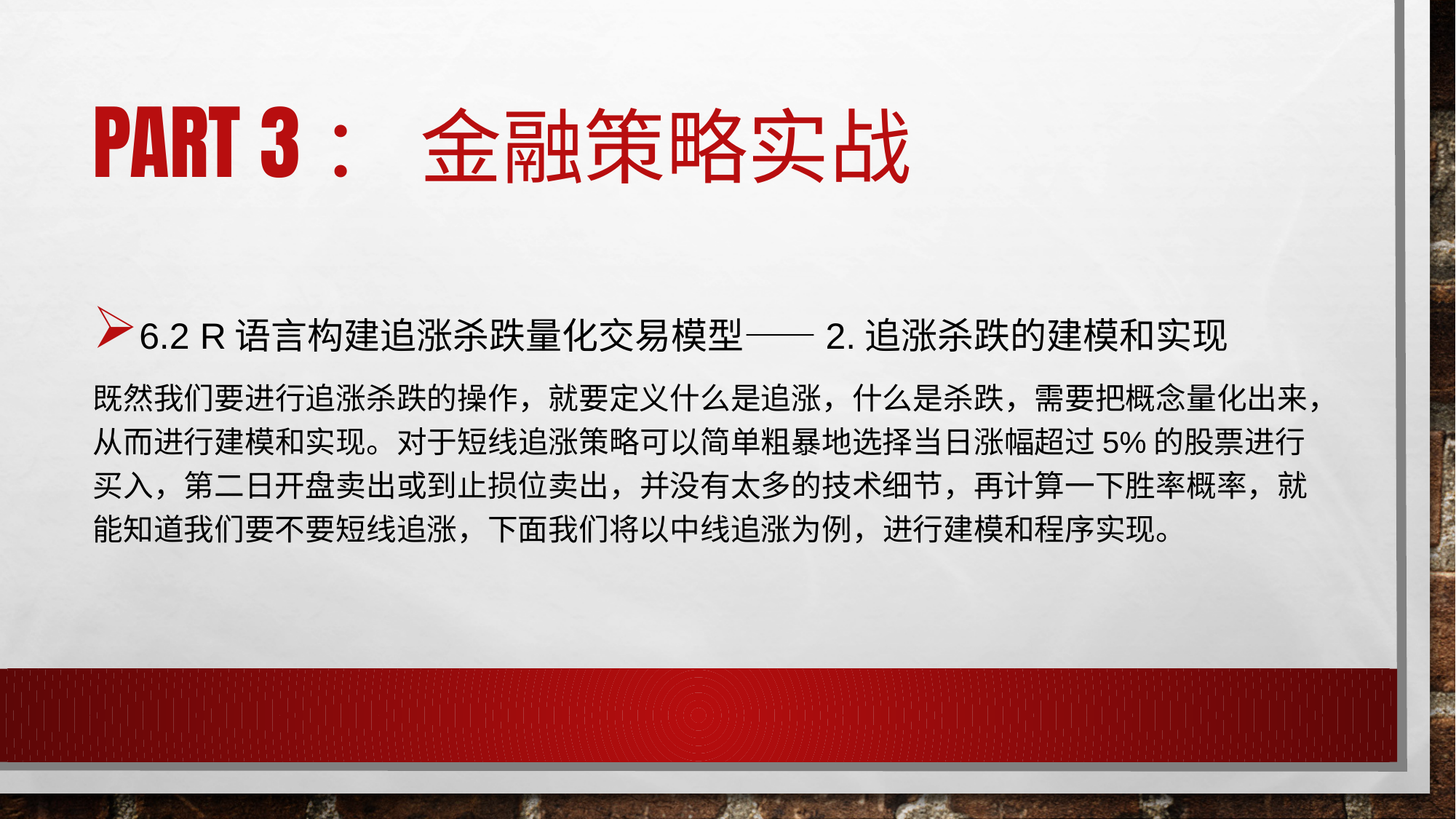

# Part 3： 金融策略实战
6.2 R语言构建追涨杀跌量化交易模型——2.追涨杀跌的建模和实现
既然我们要进行追涨杀跌的操作，就要定义什么是追涨，什么是杀跌，需要把概念量化出来，从而进行建模和实现。对于短线追涨策略可以简单粗暴地选择当日涨幅超过5%的股票进行买入，第二日开盘卖出或到止损位卖出，并没有太多的技术细节，再计算一下胜率概率，就能知道我们要不要短线追涨，下面我们将以中线追涨为例，进行建模和程序实现。